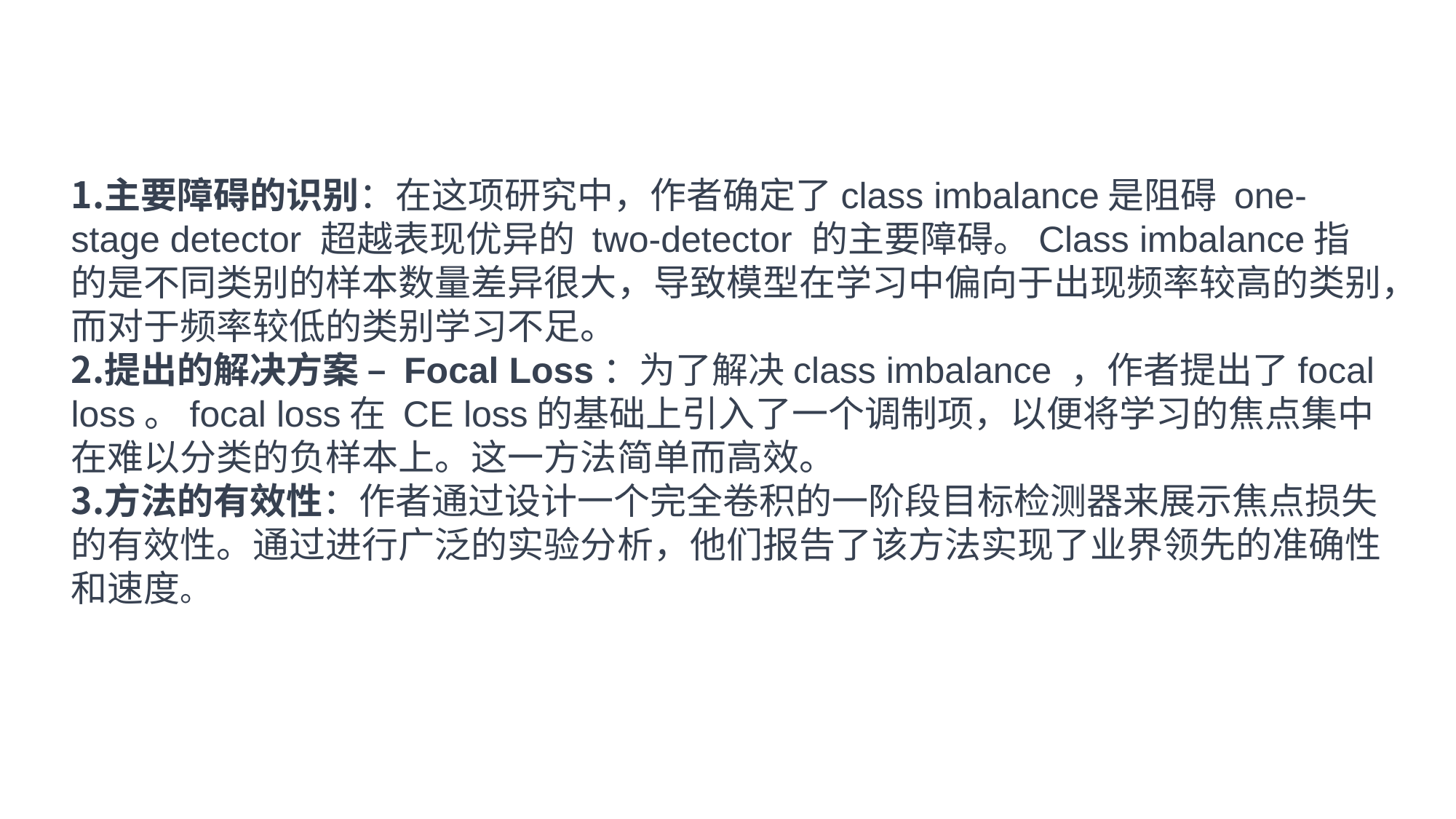

主要障碍的识别：在这项研究中，作者确定了class imbalance是阻碍 one-stage detector 超越表现优异的 two-detector 的主要障碍。Class imbalance指的是不同类别的样本数量差异很大，导致模型在学习中偏向于出现频率较高的类别，而对于频率较低的类别学习不足。
提出的解决方案 – Focal Loss：为了解决class imbalance ，作者提出了focal loss。focal loss在 CE loss的基础上引入了一个调制项，以便将学习的焦点集中在难以分类的负样本上。这一方法简单而高效。
方法的有效性：作者通过设计一个完全卷积的一阶段目标检测器来展示焦点损失的有效性。通过进行广泛的实验分析，他们报告了该方法实现了业界领先的准确性和速度。